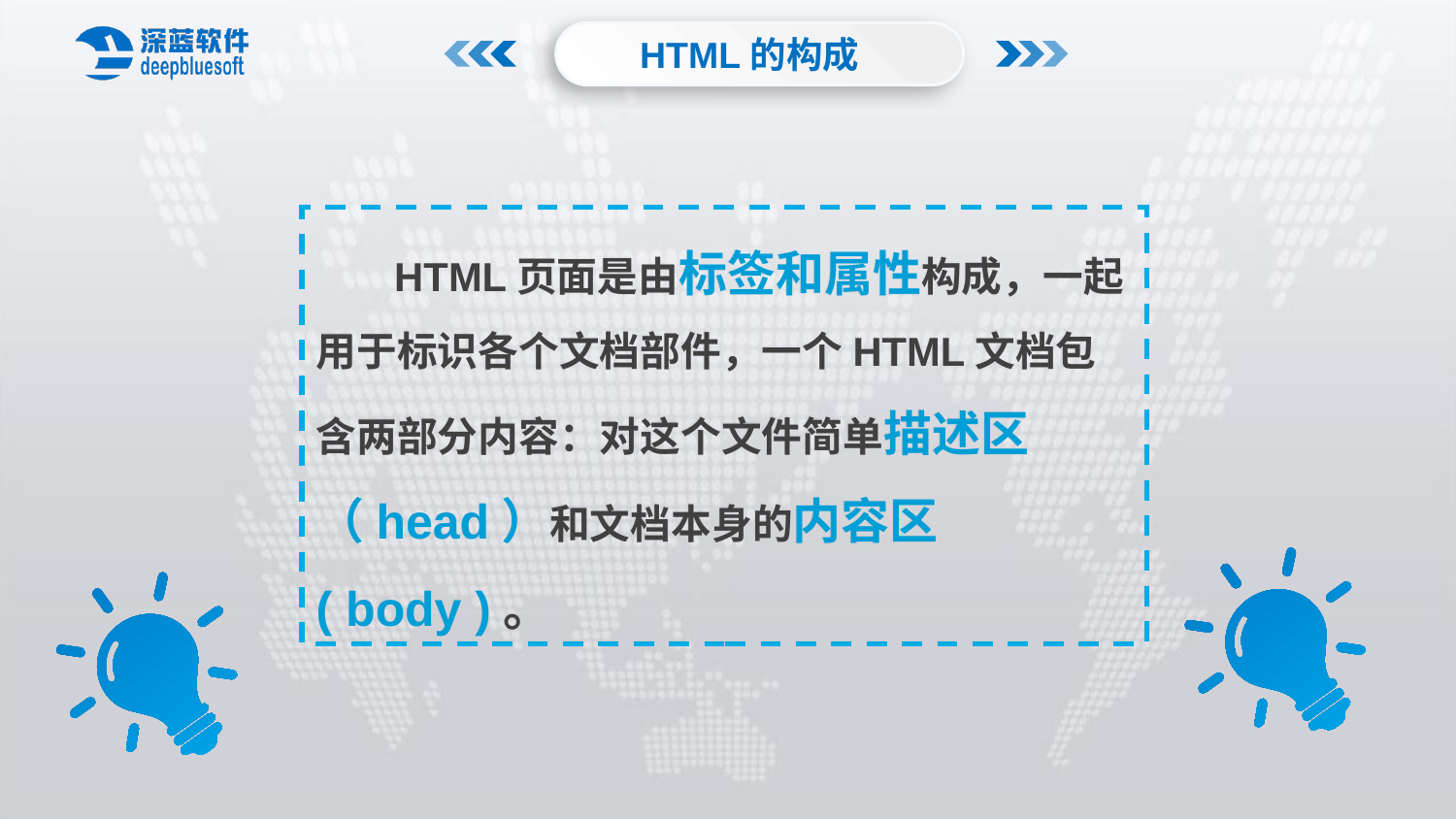

HTML的构成

       HTML页面是由标签和属性构成，一起用于标识各个文档部件，一个HTML文档包含两部分内容：对这个文件简单描述区（head）和文档本身的内容区( body )。